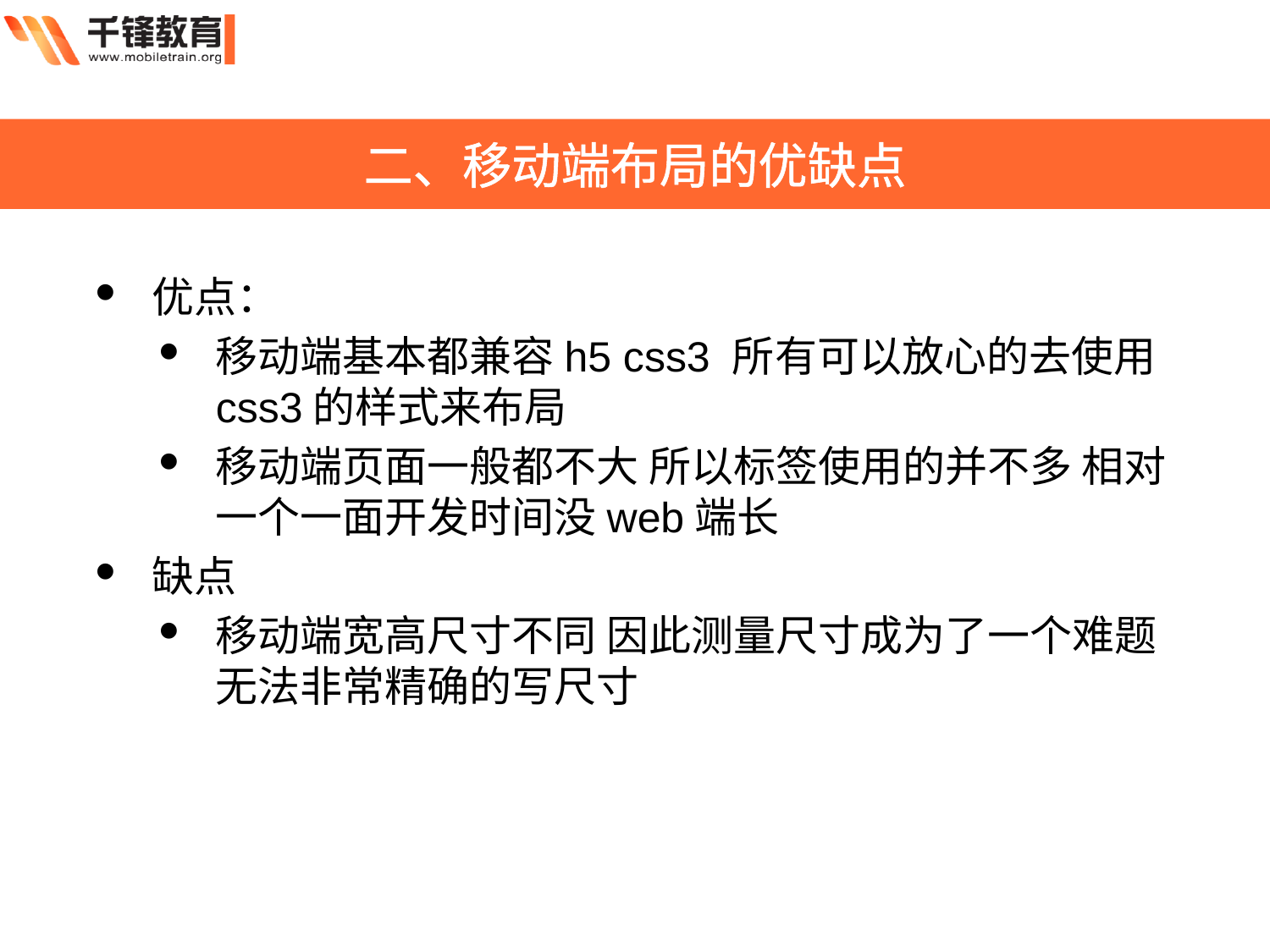

二、移动端布局的优缺点
优点：
移动端基本都兼容h5 css3 所有可以放心的去使用css3的样式来布局
移动端页面一般都不大 所以标签使用的并不多 相对一个一面开发时间没web端长
缺点
移动端宽高尺寸不同 因此测量尺寸成为了一个难题 无法非常精确的写尺寸